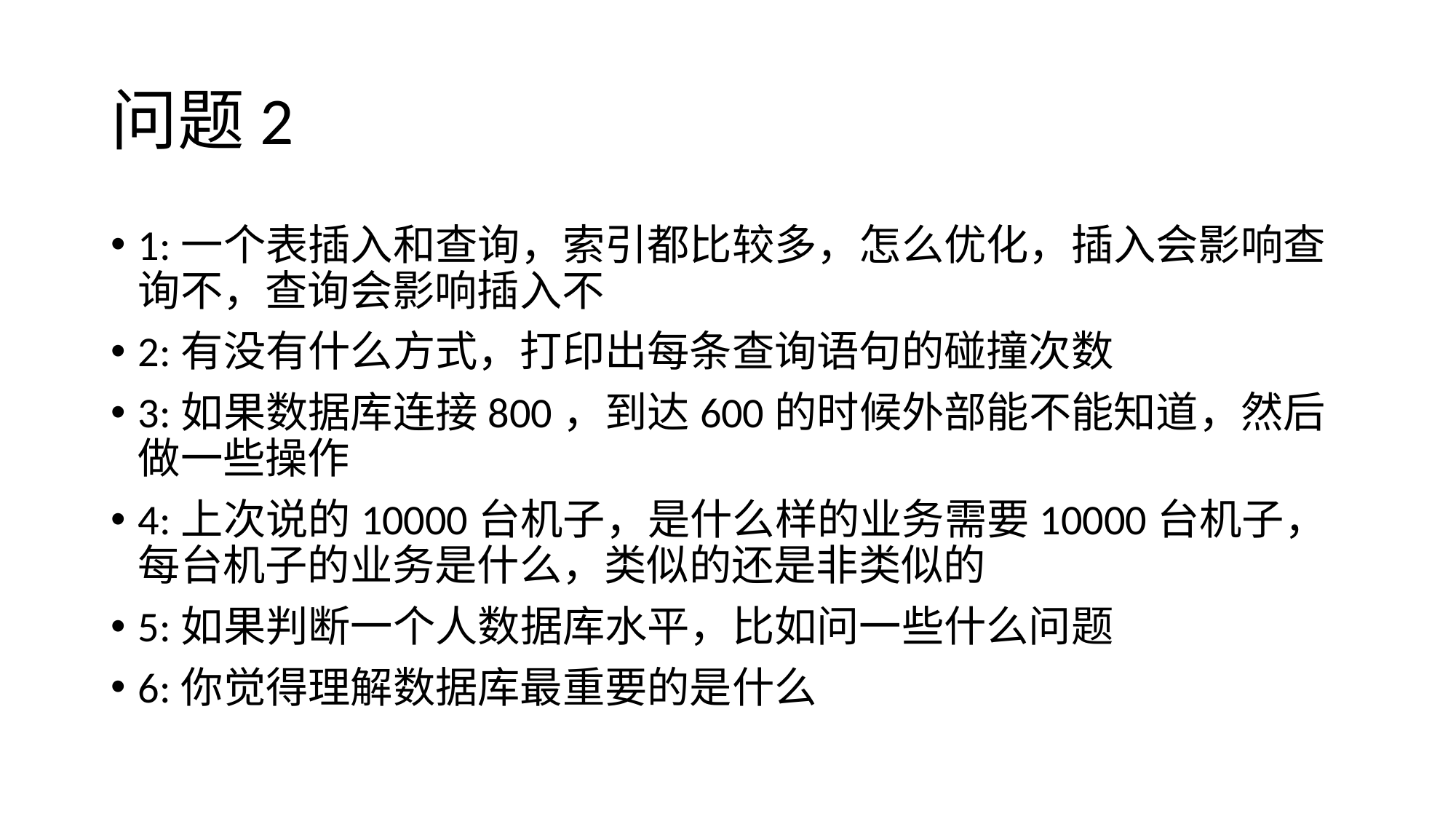

# 问题2
1:一个表插入和查询，索引都比较多，怎么优化，插入会影响查询不，查询会影响插入不
2:有没有什么方式，打印出每条查询语句的碰撞次数
3:如果数据库连接800，到达600的时候外部能不能知道，然后做一些操作
4:上次说的10000台机子，是什么样的业务需要10000台机子，每台机子的业务是什么，类似的还是非类似的
5:如果判断一个人数据库水平，比如问一些什么问题
6:你觉得理解数据库最重要的是什么